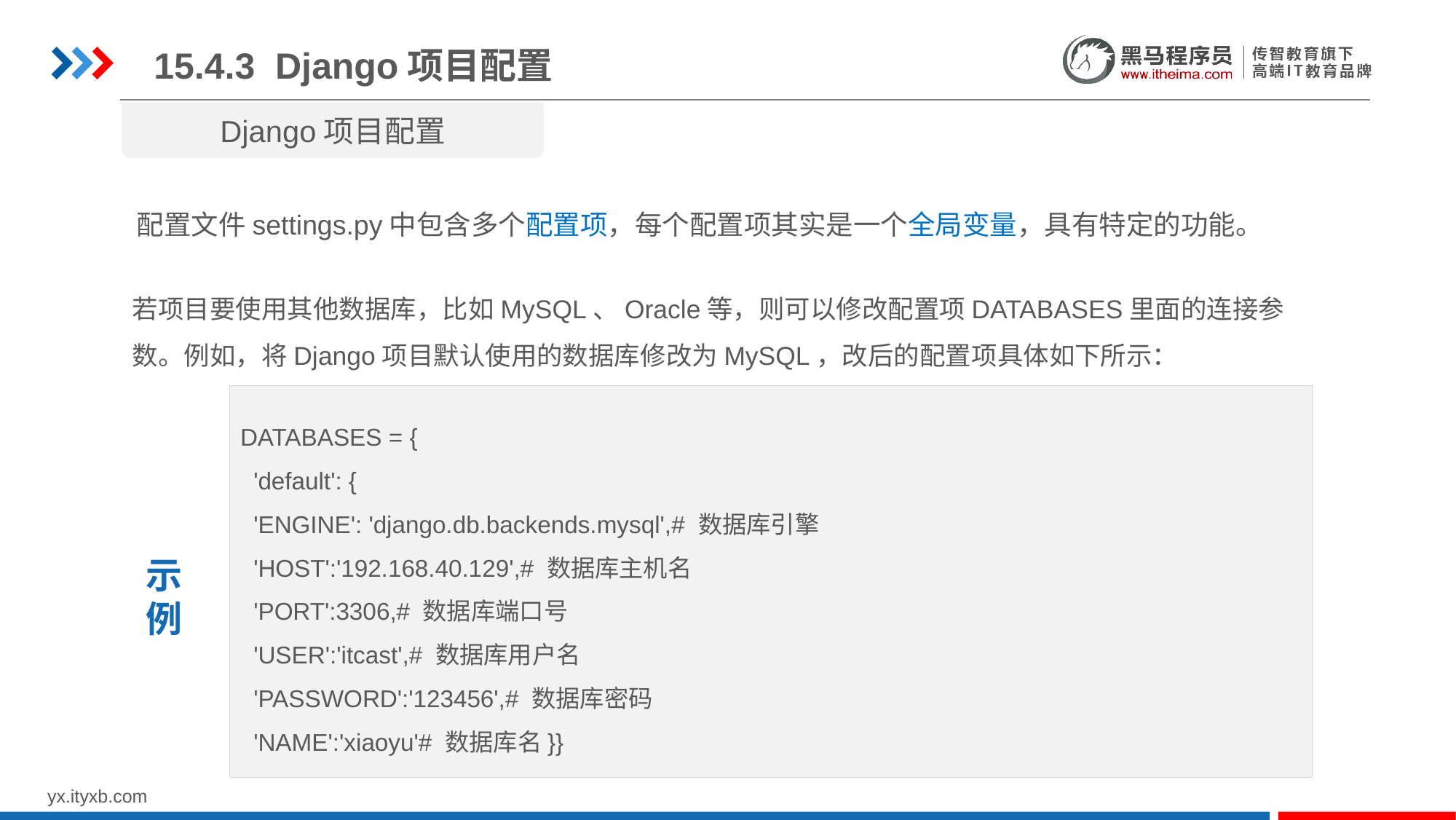

15.4.3  Django项目配置

Django项目配置
配置文件settings.py中包含多个配置项，每个配置项其实是一个全局变量，具有特定的功能。
若项目要使用其他数据库，比如MySQL、Oracle等，则可以修改配置项DATABASES里面的连接参数。例如，将Django项目默认使用的数据库修改为MySQL，改后的配置项具体如下所示：
DATABASES = {
  'default': {
  'ENGINE': 'django.db.backends.mysql',# 数据库引擎
  'HOST':'192.168.40.129',# 数据库主机名
  'PORT':3306,# 数据库端口号
  'USER':'itcast',# 数据库用户名
  'PASSWORD':'123456',# 数据库密码
  'NAME':'xiaoyu'# 数据库名}}
示
例